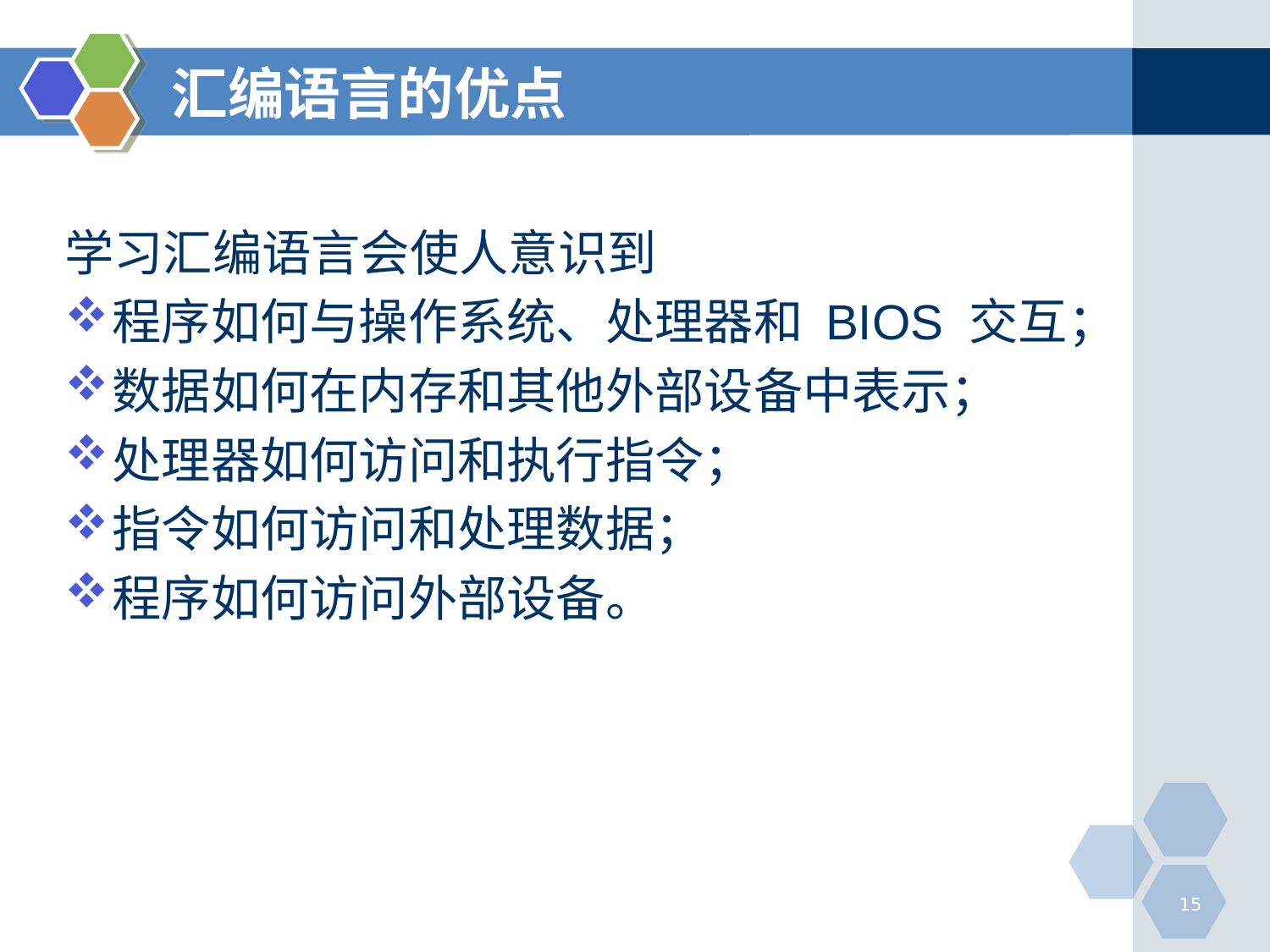

# 汇编语言的优点

学习汇编语言会使人意识到
程序如何与操作系统、处理器和 BIOS 交互；
数据如何在内存和其他外部设备中表示；
处理器如何访问和执行指令；
指令如何访问和处理数据；
程序如何访问外部设备。

15